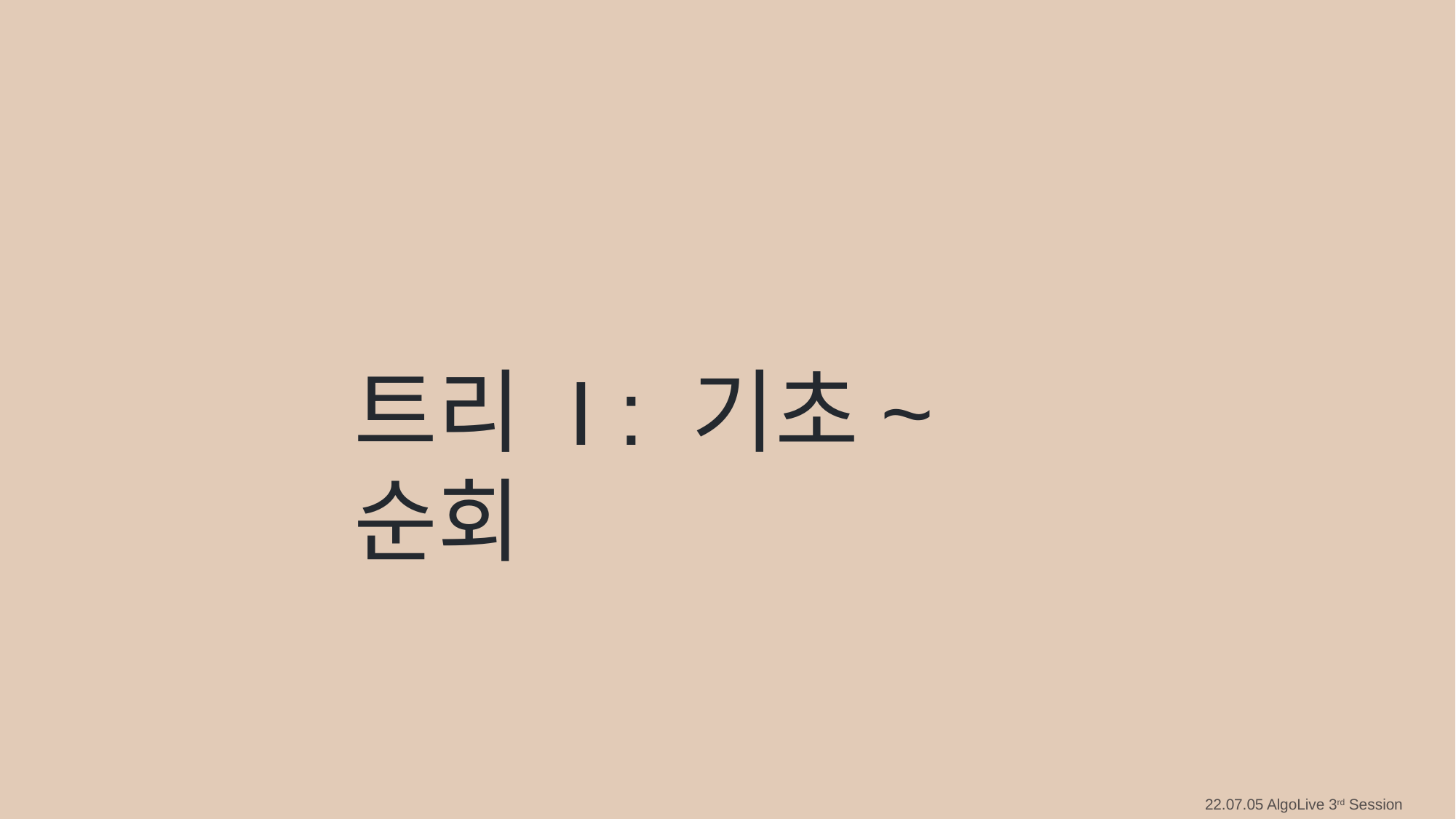

트리 I : 기초~순회
22.07.05 AlgoLive 3rd Session